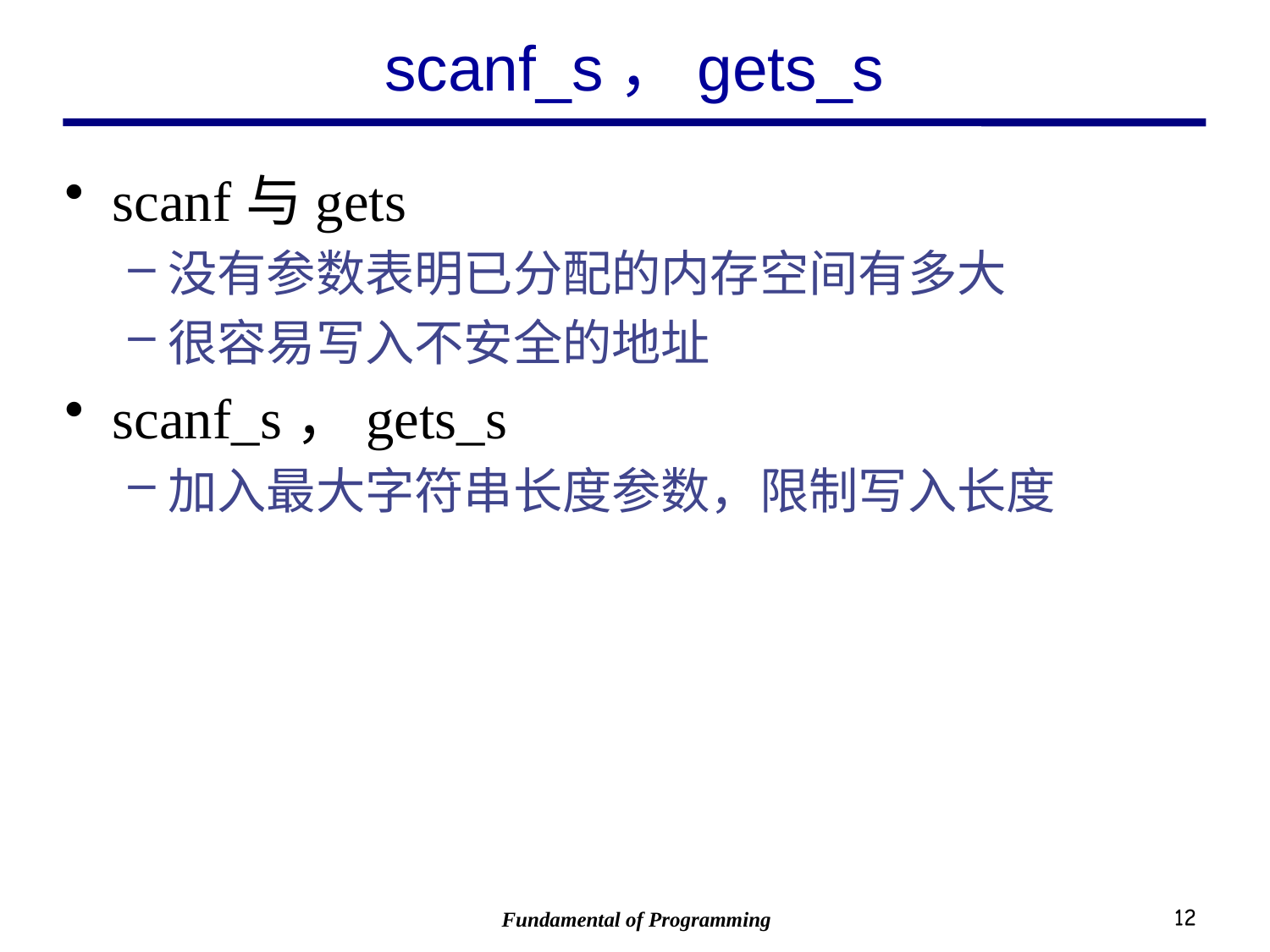

# scanf_s，gets_s
scanf与gets
没有参数表明已分配的内存空间有多大
很容易写入不安全的地址
scanf_s，gets_s
加入最大字符串长度参数，限制写入长度
Fundamental of Programming